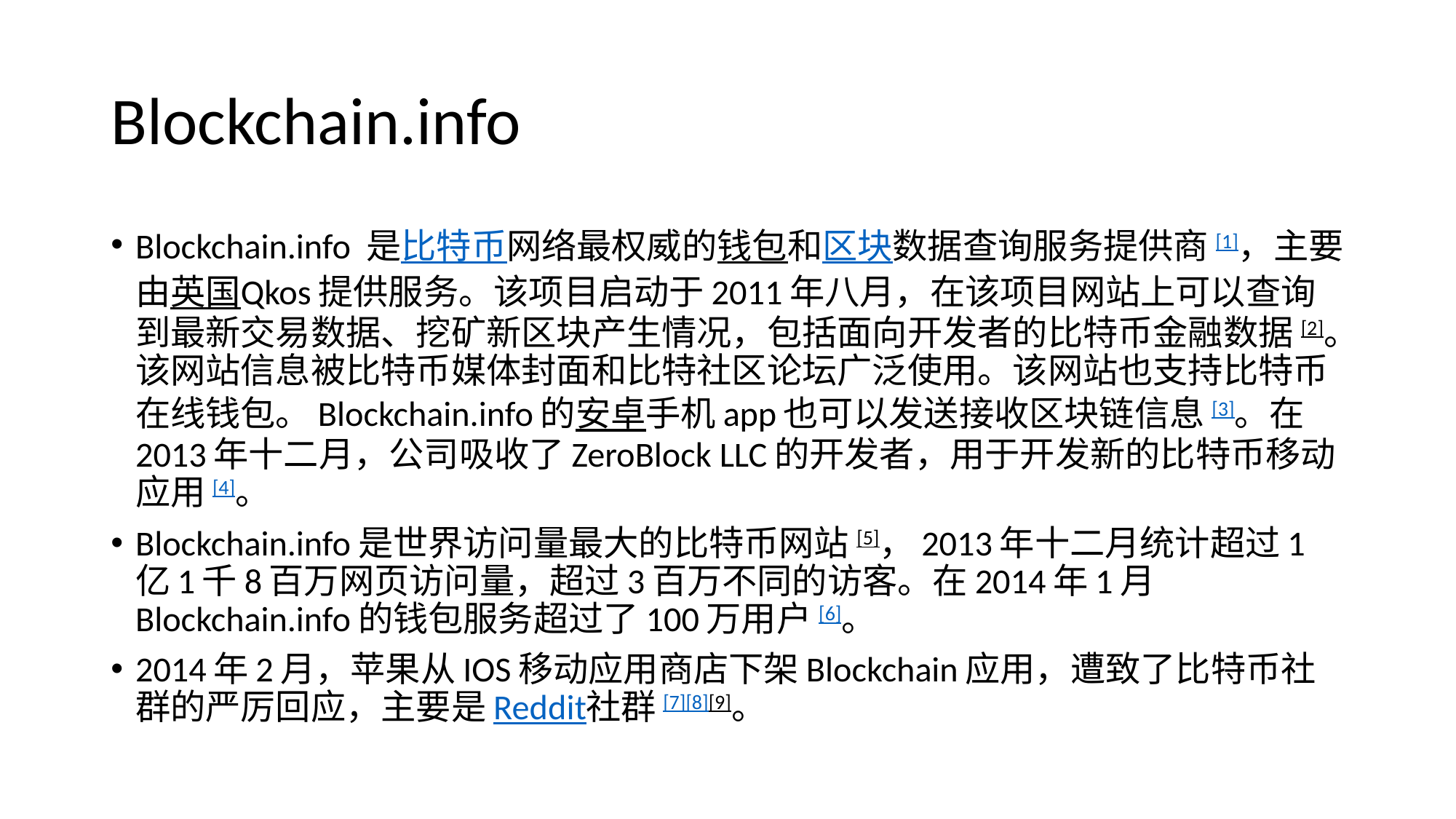

# Blockchain.info
Blockchain.info 是比特币网络最权威的钱包和区块数据查询服务提供商[1]，主要由英国Qkos提供服务。该项目启动于2011年八月，在该项目网站上可以查询到最新交易数据、挖矿新区块产生情况，包括面向开发者的比特币金融数据[2]。该网站信息被比特币媒体封面和比特社区论坛广泛使用。该网站也支持比特币在线钱包。Blockchain.info的安卓手机app也可以发送接收区块链信息[3]。在2013年十二月，公司吸收了ZeroBlock LLC的开发者，用于开发新的比特币移动应用[4]。
Blockchain.info是世界访问量最大的比特币网站[5]，2013年十二月统计超过1亿1千8百万网页访问量，超过3百万不同的访客。在2014年1月Blockchain.info的钱包服务超过了100万用户[6]。
2014年2月，苹果从IOS移动应用商店下架Blockchain应用，遭致了比特币社群的严厉回应，主要是Reddit社群[7][8][9]。